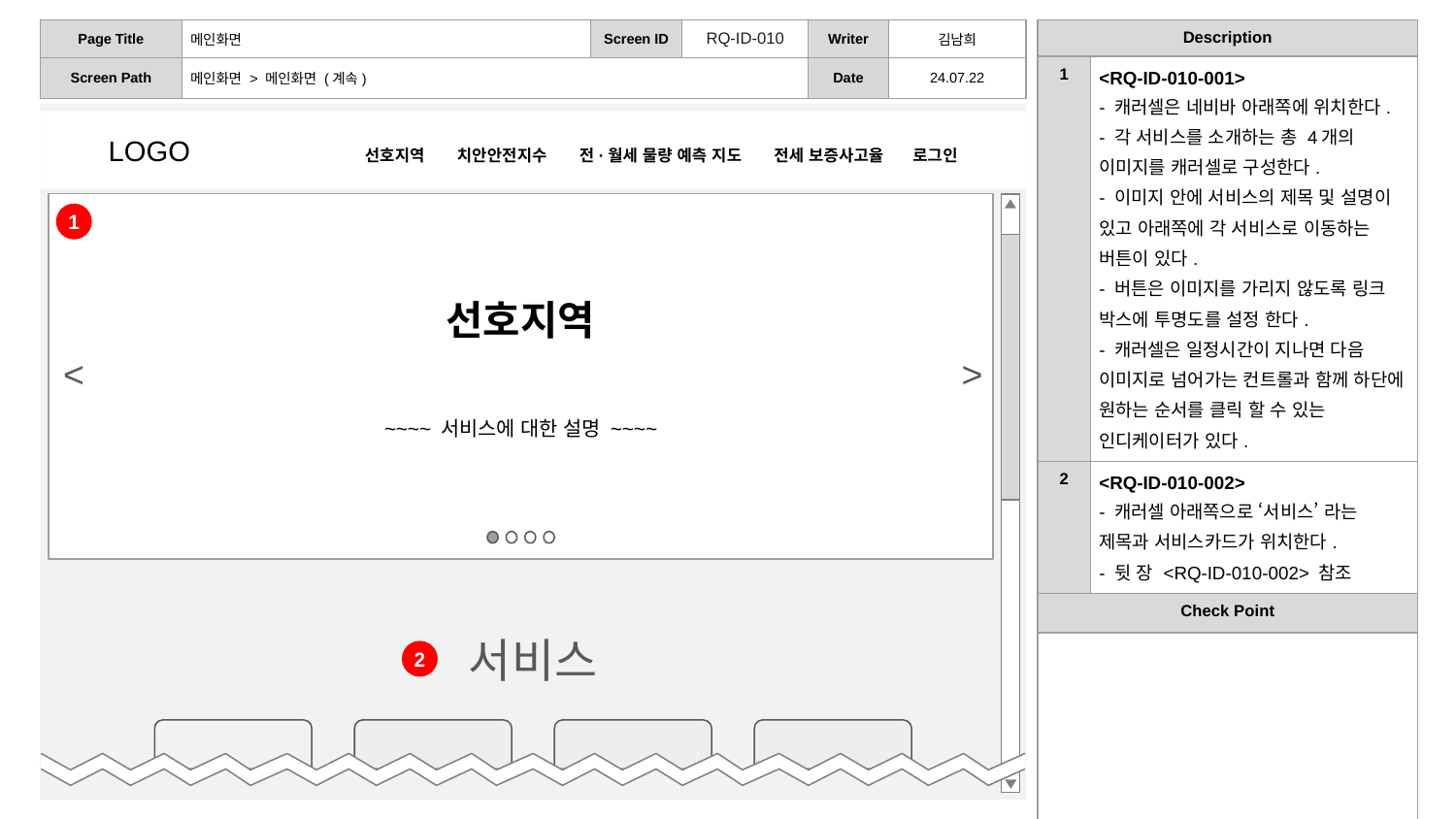

| Description |  |
| --- | --- |
| 1 | <RQ-ID-010-001> - 캐러셀은 네비바 아래쪽에 위치한다. - 각 서비스를 소개하는 총 4개의 이미지를 캐러셀로 구성한다. - 이미지 안에 서비스의 제목 및 설명이 있고 아래쪽에 각 서비스로 이동하는 버튼이 있다. - 버튼은 이미지를 가리지 않도록 링크 박스에 투명도를 설정 한다. - 캐러셀은 일정시간이 지나면 다음 이미지로 넘어가는 컨트롤과 함께 하단에 원하는 순서를 클릭 할 수 있는 인디케이터가 있다. |
| 2 | <RQ-ID-010-002> - 캐러셀 아래쪽으로 ‘서비스’ 라는 제목과 서비스카드가 위치한다. - 뒷 장 <RQ-ID-010-002> 참조 |
| Check Point |  |
|  |  |
| Page Title | 메인화면 | Screen ID | RQ-ID-010 | Writer | 김남희 |
| --- | --- | --- | --- | --- | --- |
| Screen Path | 메인화면 > 메인화면 (계속) |  |  | Date | 24.07.22 |

LOGO	             선호지역       치안안전지수       전·월세 물량 예측 지도       전세 보증사고율      로그인

<
>

1

선호지역

~~~~ 서비스에 대한 설명 ~~~~
서비스
2